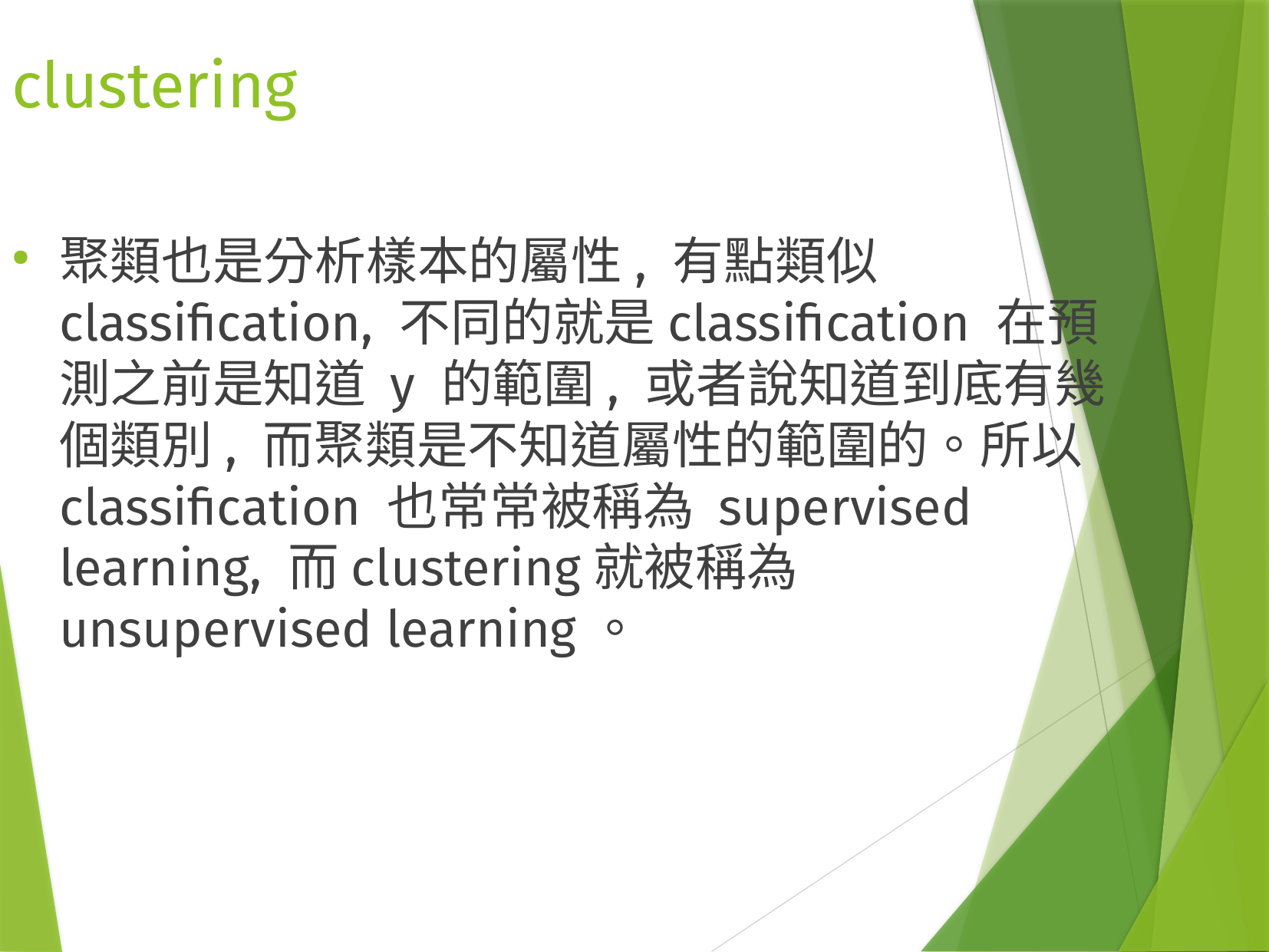

clustering
聚類也是分析樣本的屬性, 有點類似classification, 不同的就是classification 在預測之前是知道 y 的範圍, 或者說知道到底有幾個類別, 而聚類是不知道屬性的範圍的。所以 classification 也常常被稱為 supervised learning, 而clustering就被稱為 unsupervised learning。